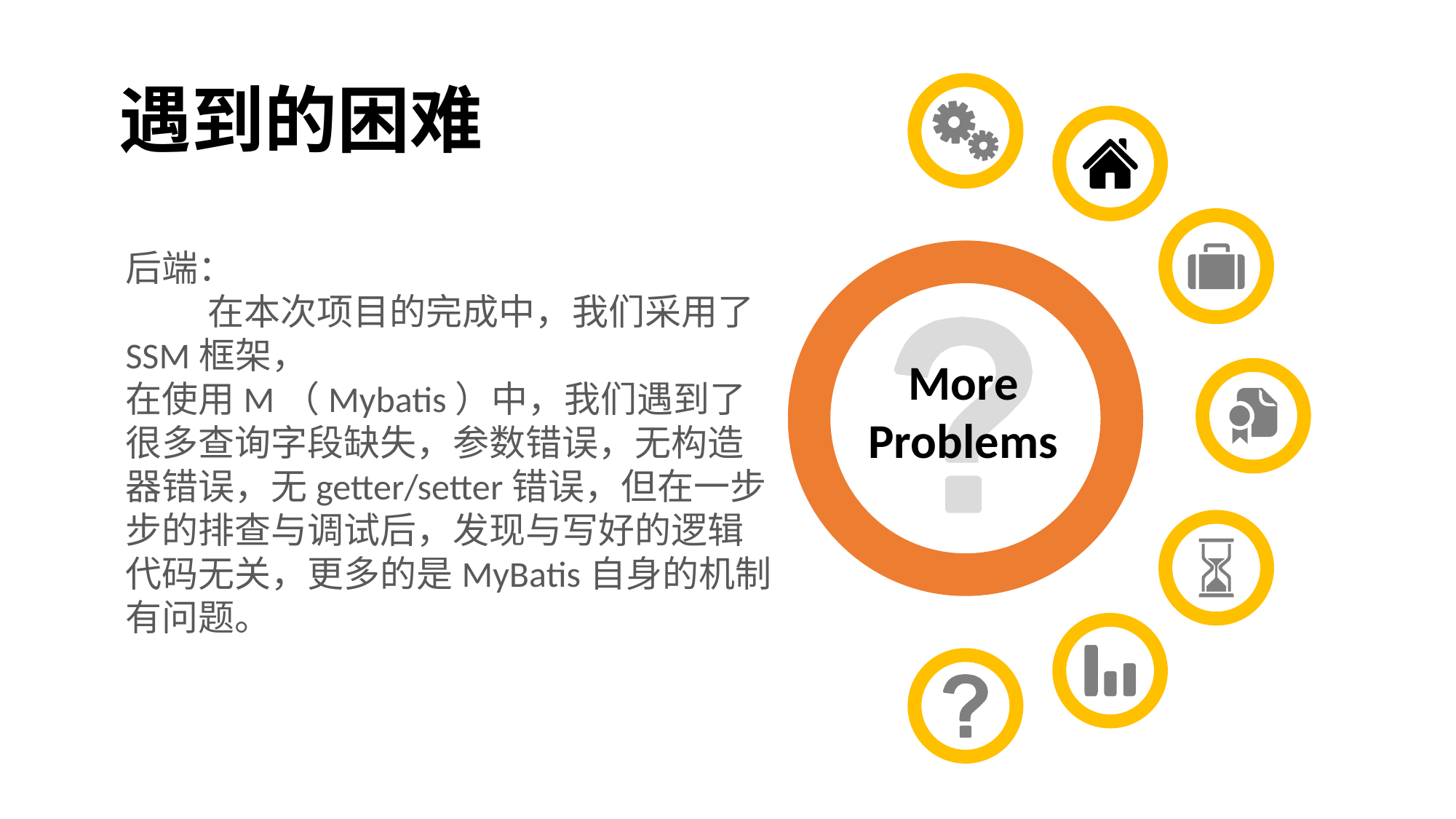

遇到的困难

More Problems

后端：
         在本次项目的完成中，我们采用了SSM框架，
在使用M（Mybatis）中，我们遇到了很多查询字段缺失，参数错误，无构造器错误，无getter/setter错误，但在一步步的排查与调试后，发现与写好的逻辑代码无关，更多的是MyBatis自身的机制有问题。